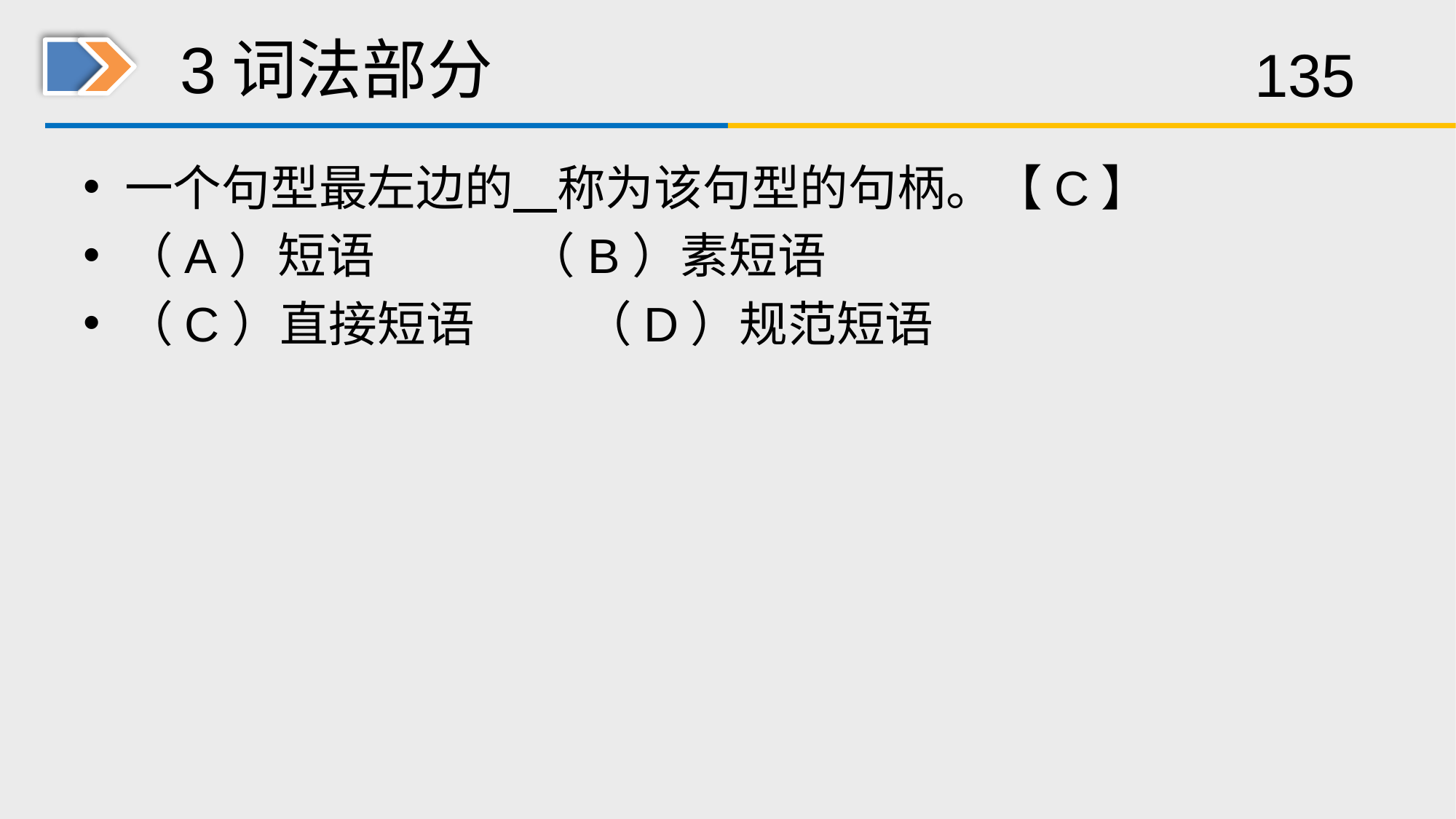

# 3词法部分
135
一个句型最左边的    称为该句型的句柄。【C】
（A）短语              （B）素短语
（C）直接短语          （D）规范短语